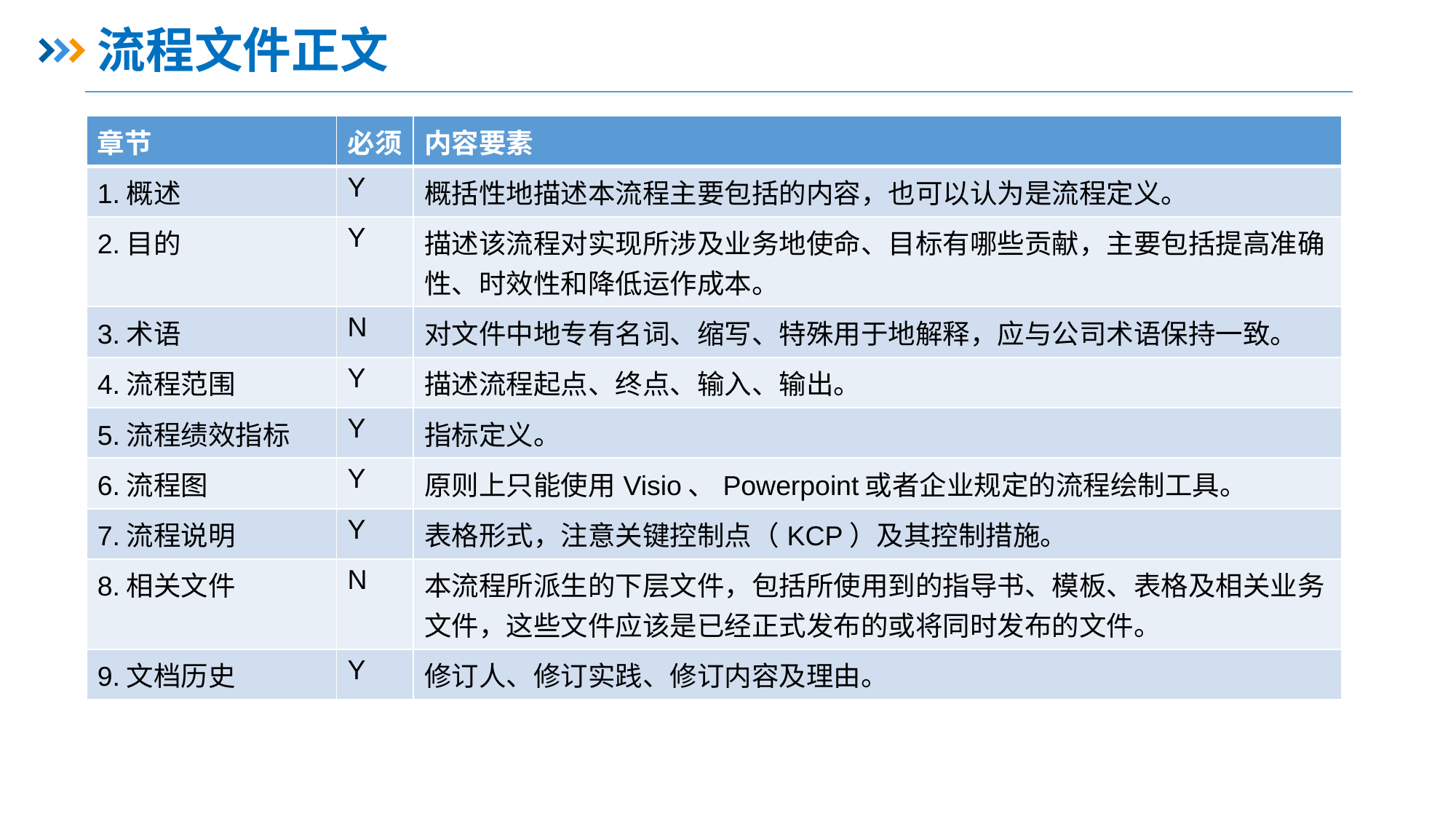

# 流程文件正文
| 章节 | 必须 | 内容要素 |
| --- | --- | --- |
| 1.概述 | Y | 概括性地描述本流程主要包括的内容，也可以认为是流程定义。 |
| 2.目的 | Y | 描述该流程对实现所涉及业务地使命、目标有哪些贡献，主要包括提高准确性、时效性和降低运作成本。 |
| 3.术语 | N | 对文件中地专有名词、缩写、特殊用于地解释，应与公司术语保持一致。 |
| 4.流程范围 | Y | 描述流程起点、终点、输入、输出。 |
| 5.流程绩效指标 | Y | 指标定义。 |
| 6.流程图 | Y | 原则上只能使用Visio、Powerpoint或者企业规定的流程绘制工具。 |
| 7.流程说明 | Y | 表格形式，注意关键控制点（KCP）及其控制措施。 |
| 8.相关文件 | N | 本流程所派生的下层文件，包括所使用到的指导书、模板、表格及相关业务文件，这些文件应该是已经正式发布的或将同时发布的文件。 |
| 9.文档历史 | Y | 修订人、修订实践、修订内容及理由。 |